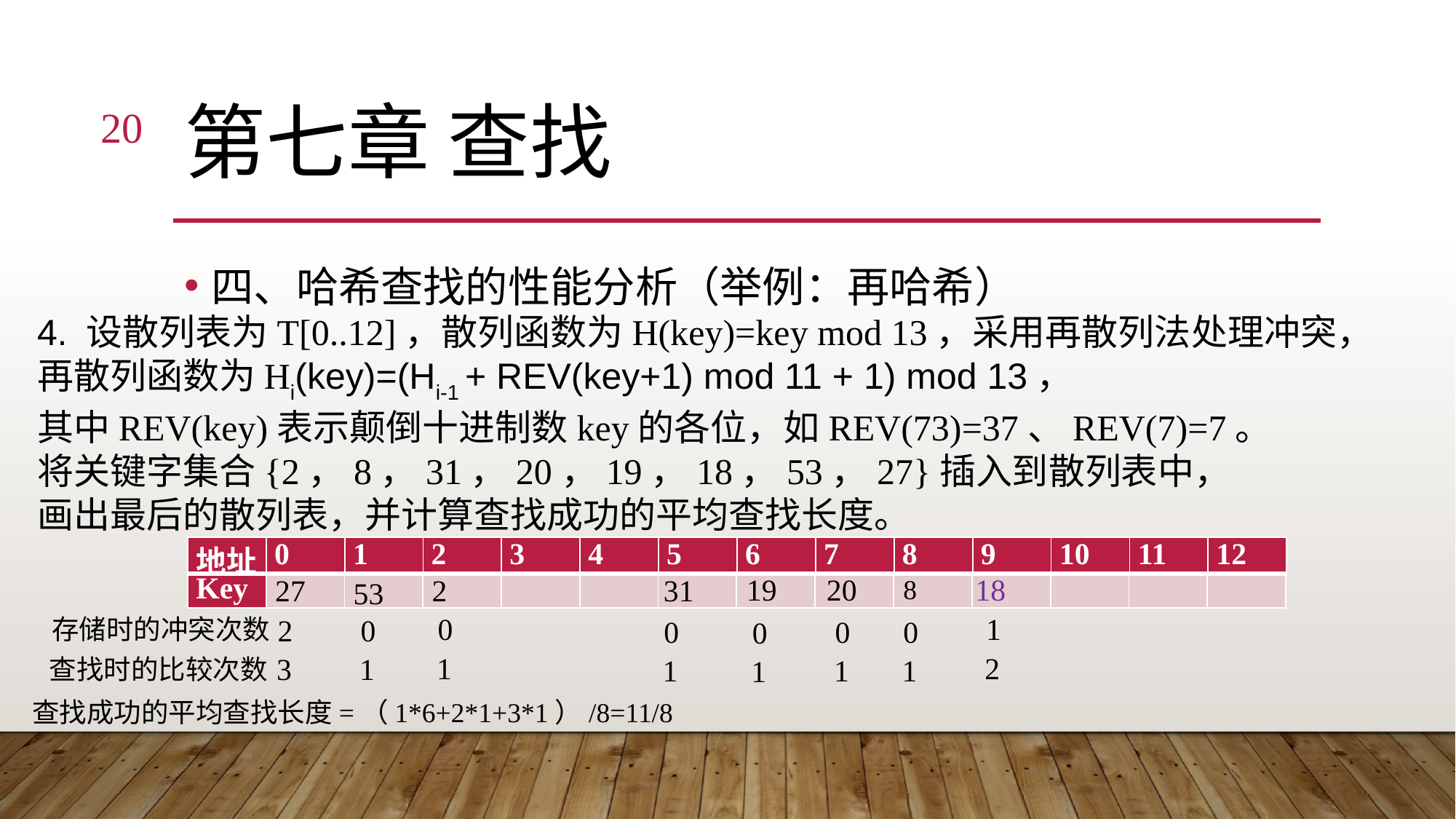

20
# 第七章 查找
四、哈希查找的性能分析（举例：再哈希）
4. 设散列表为T[0..12]，散列函数为H(key)=key mod 13，采用再散列法处理冲突，
再散列函数为Hi(key)=(Hi-1 + REV(key+1) mod 11 + 1) mod 13，
其中REV(key)表示颠倒十进制数key的各位，如REV(73)=37、REV(7)=7。
将关键字集合{2，8，31，20，19，18，53，27}插入到散列表中，
画出最后的散列表，并计算查找成功的平均查找长度。
| 地址 | 0 | 1 | 2 | 3 | 4 | 5 | 6 | 7 | 8 | 9 | 10 | 11 | 12 |
| --- | --- | --- | --- | --- | --- | --- | --- | --- | --- | --- | --- | --- | --- |
|  |  |  |  |  |  |  |  |  |  |  |  |  |  |
| --- | --- | --- | --- | --- | --- | --- | --- | --- | --- | --- | --- | --- | --- |
| Key |  |  |  |  |  |  |  |  |  |  |  |  |  |
19
20
18
31
2
27
8
53
1
0
2
0
存储时的冲突次数
0
0
0
0
2
1
3
1
1
1
1
1
查找时的比较次数
查找成功的平均查找长度=（1*6+2*1+3*1）/8=11/8